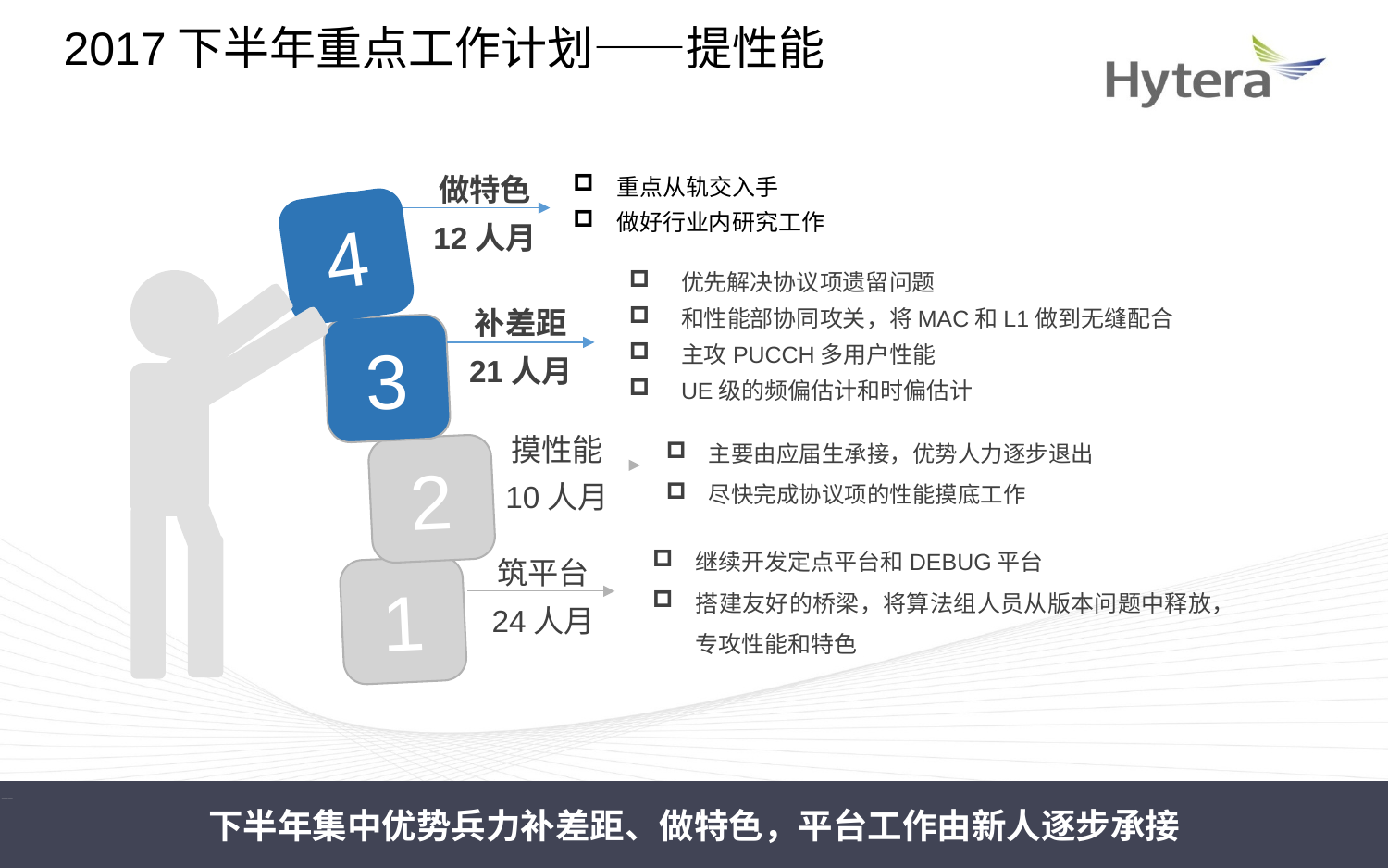

2017下半年重点工作计划——提性能
做特色
12人月
重点从轨交入手
做好行业内研究工作
4
优先解决协议项遗留问题
和性能部协同攻关，将MAC和L1做到无缝配合
主攻PUCCH多用户性能
UE级的频偏估计和时偏估计

补差距
21人月
3
摸性能
10人月
主要由应届生承接，优势人力逐步退出
尽快完成协议项的性能摸底工作
2
继续开发定点平台和DEBUG平台
搭建友好的桥梁，将算法组人员从版本问题中释放，专攻性能和特色
筑平台
24人月
1

下半年集中优势兵力补差距、做特色，平台工作由新人逐步承接